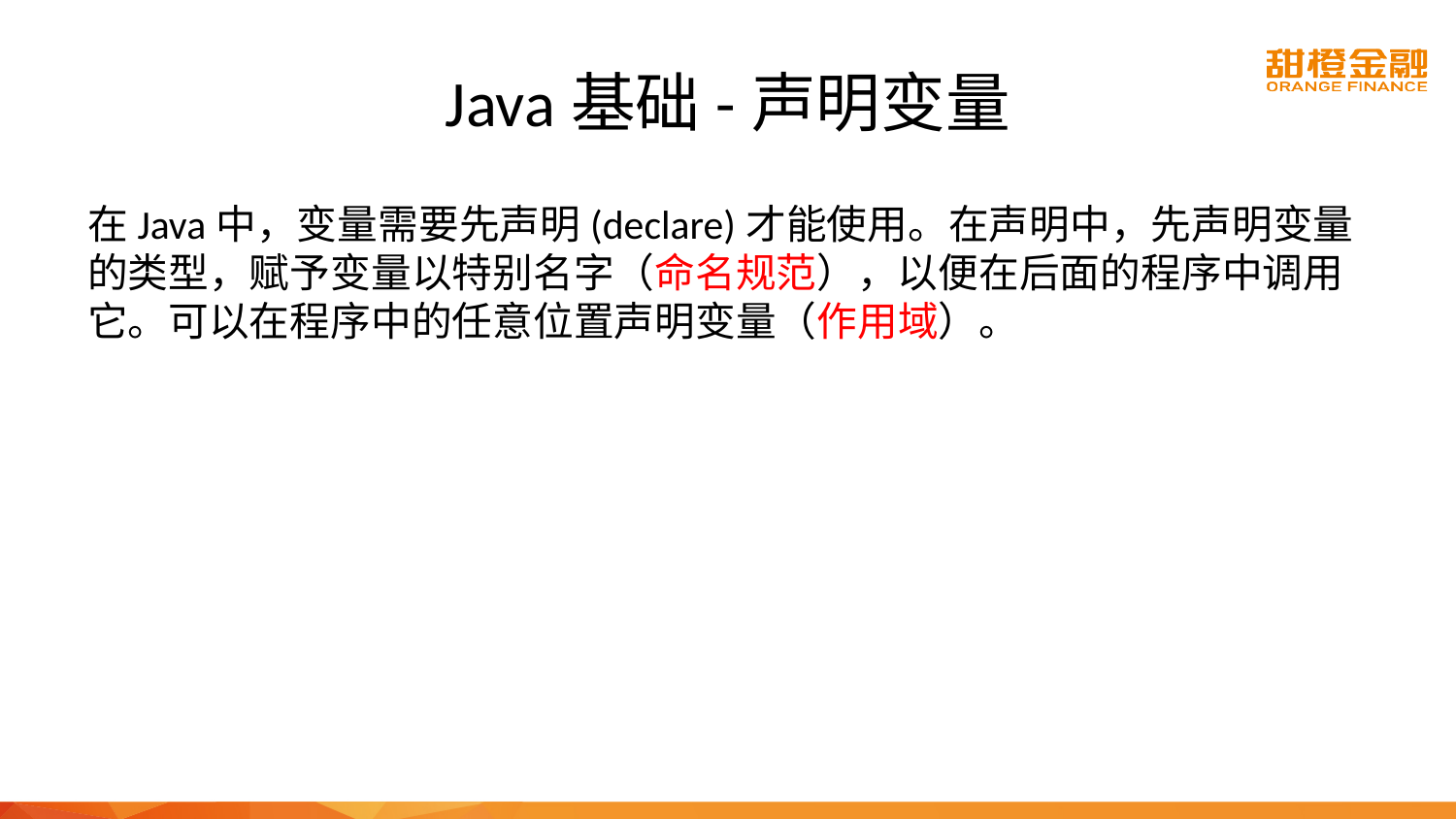

# Java基础-声明变量
在Java中，变量需要先声明(declare)才能使用。在声明中，先声明变量的类型，赋予变量以特别名字（命名规范），以便在后面的程序中调用它。可以在程序中的任意位置声明变量（作用域）。